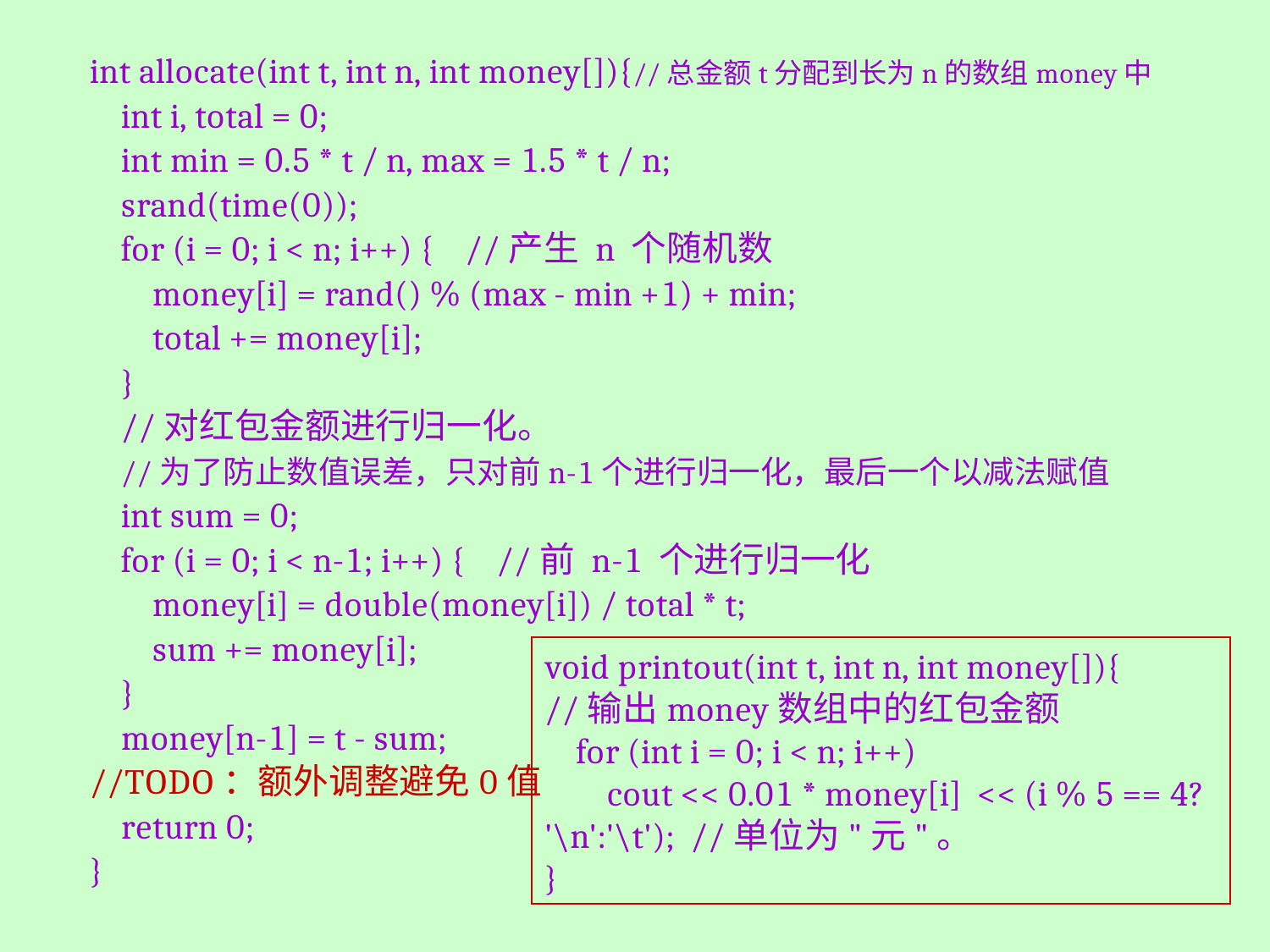

int allocate(int t, int n, int money[]){//总金额t分配到长为n的数组money中
    int i, total = 0;
    int min = 0.5 * t / n, max = 1.5 * t / n;
    srand(time(0));
    for (i = 0; i < n; i++) {    //产生 n 个随机数
        money[i] = rand() % (max - min +1) + min;
        total += money[i];
    }
    //对红包金额进行归一化。
    //为了防止数值误差，只对前n-1个进行归一化，最后一个以减法赋值
    int sum = 0;
    for (i = 0; i < n-1; i++) {    //前 n-1 个进行归一化
        money[i] = double(money[i]) / total * t;
        sum += money[i];
    }
    money[n-1] = t - sum;
//TODO：额外调整避免0值
    return 0;
}
void printout(int t, int n, int money[]){
//输出money数组中的红包金额
    for (int i = 0; i < n; i++)
        cout << 0.01 * money[i]  << (i % 5 == 4? '\n':'\t');  //单位为"元"。
}
105